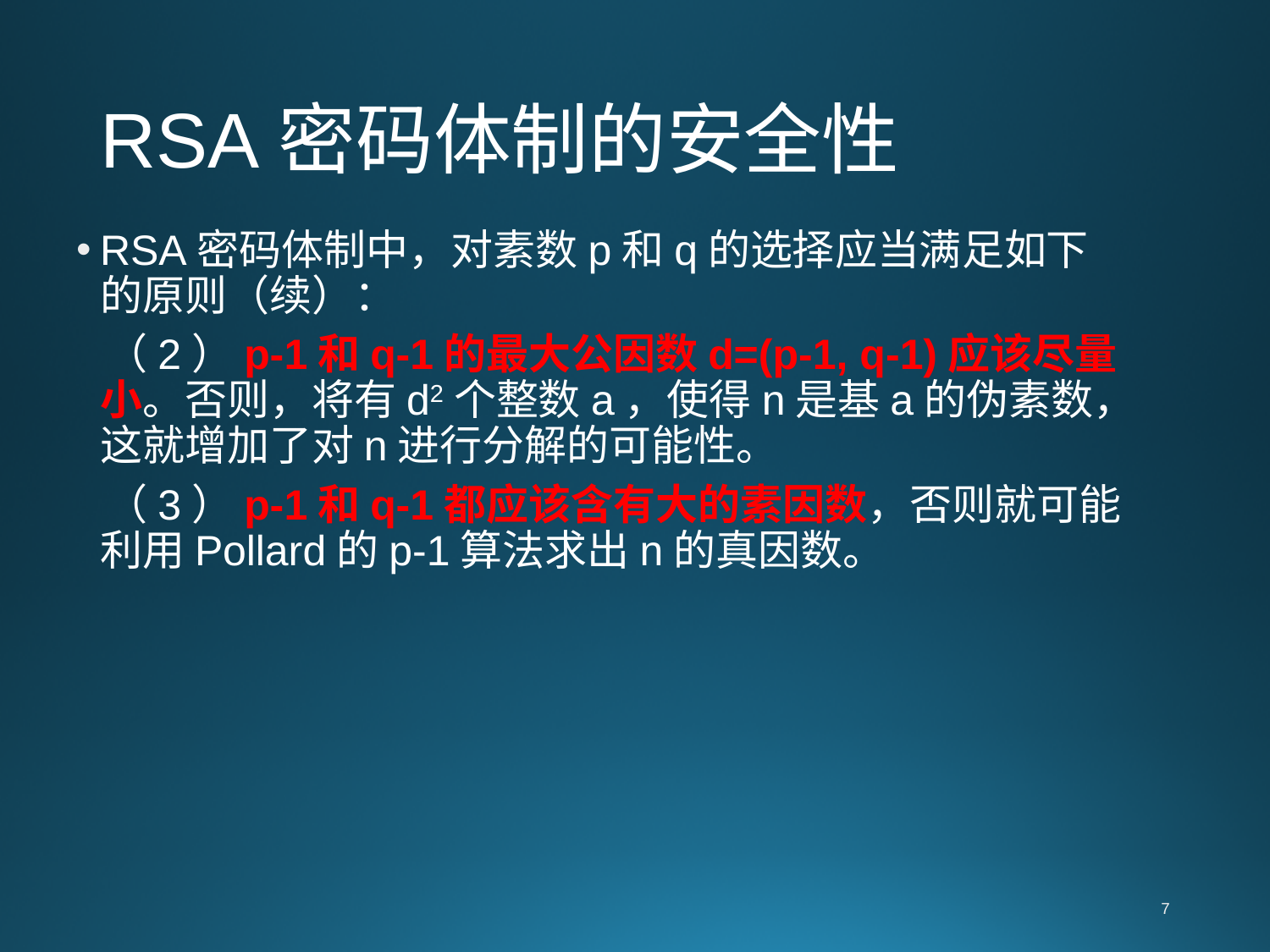

# RSA密码体制的安全性
RSA密码体制中，对素数p和q的选择应当满足如下的原则（续）：
  （2）p-1和q-1的最大公因数d=(p-1, q-1)应该尽量小。否则，将有d2个整数a，使得n是基a的伪素数，这就增加了对n进行分解的可能性。
  （3）p-1和q-1都应该含有大的素因数，否则就可能利用Pollard的p-1算法求出n的真因数。

7